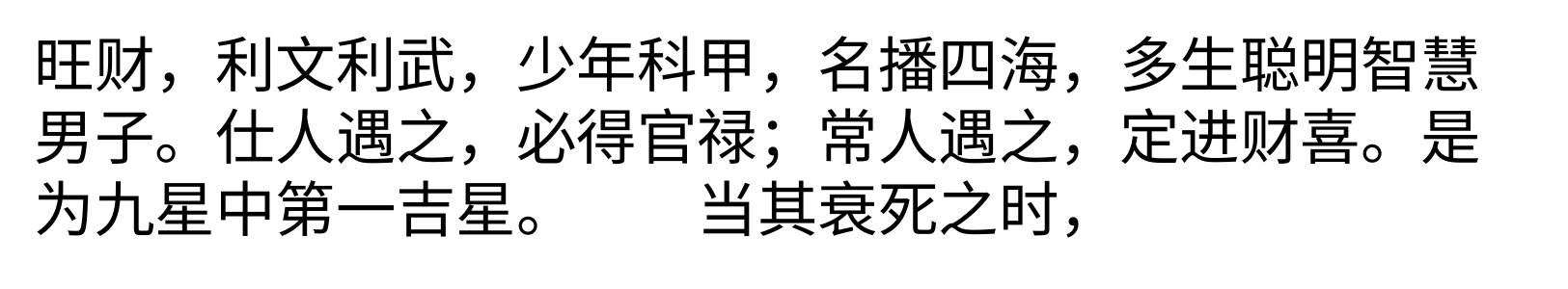

旺财，利文利武，少年科甲，名播四海，多生聪明智慧男子。仕人遇之，必得官禄；常人遇之，定进财喜。是为九星中第一吉星。　　当其衰死之时，